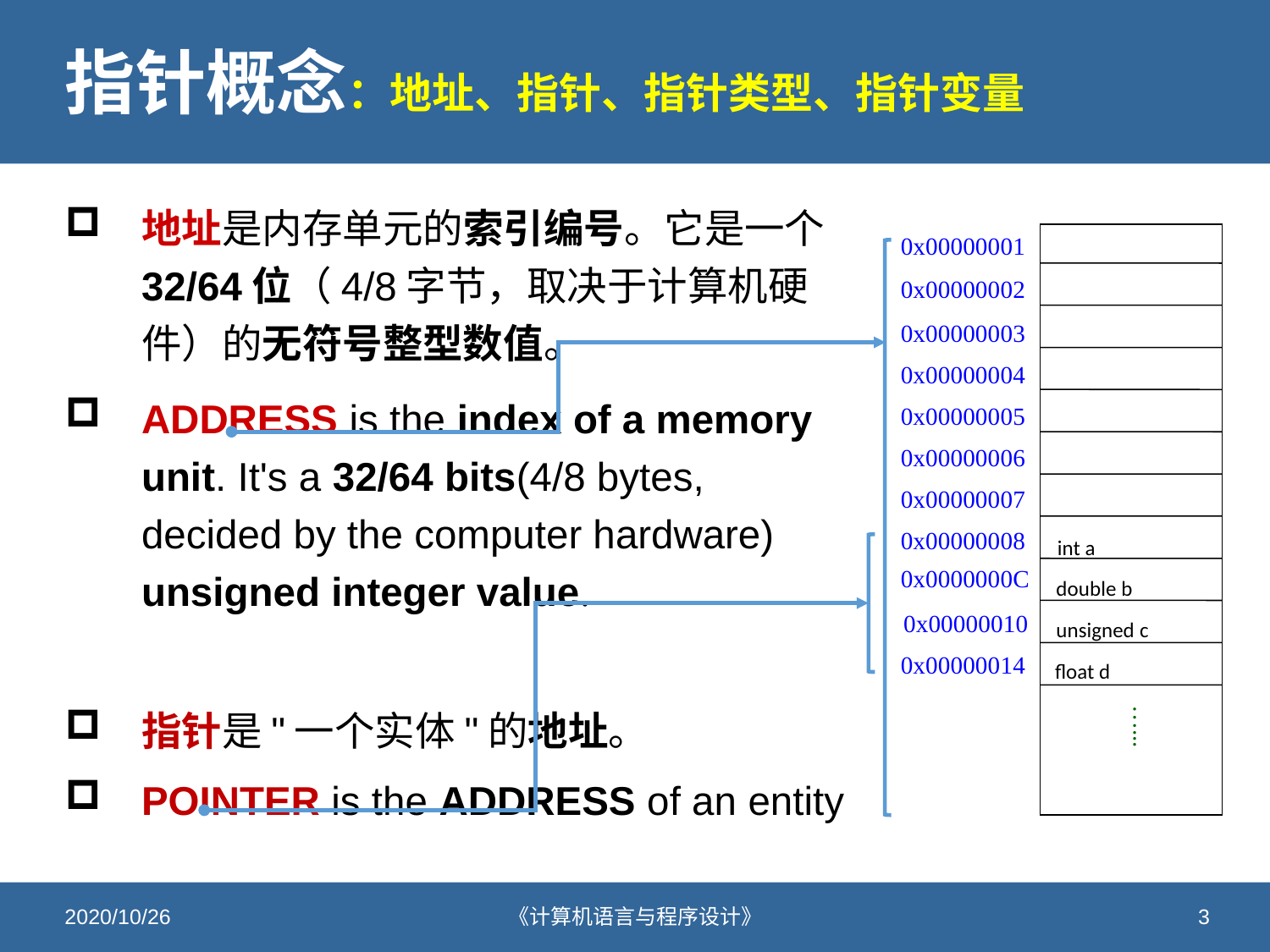

# 指针概念：地址、指针、指针类型、指针变量
地址是内存单元的索引编号。它是一个32/64位（4/8字节，取决于计算机硬件）的无符号整型数值。
ADDRESS is the index of a memory unit. It's a 32/64 bits(4/8 bytes, decided by the computer hardware) unsigned integer value.

指针是"一个实体"的地址。
POINTER is the ADDRESS of an entity

0x00000001
0x00000002
0x00000003
0x00000004
0x00000005
0x00000006
0x00000007
0x00000008
0x0000000C
0x00000010
0x00000014

…...

int a

double b
unsigned c
float d
2020/10/26
《计算机语言与程序设计》
3